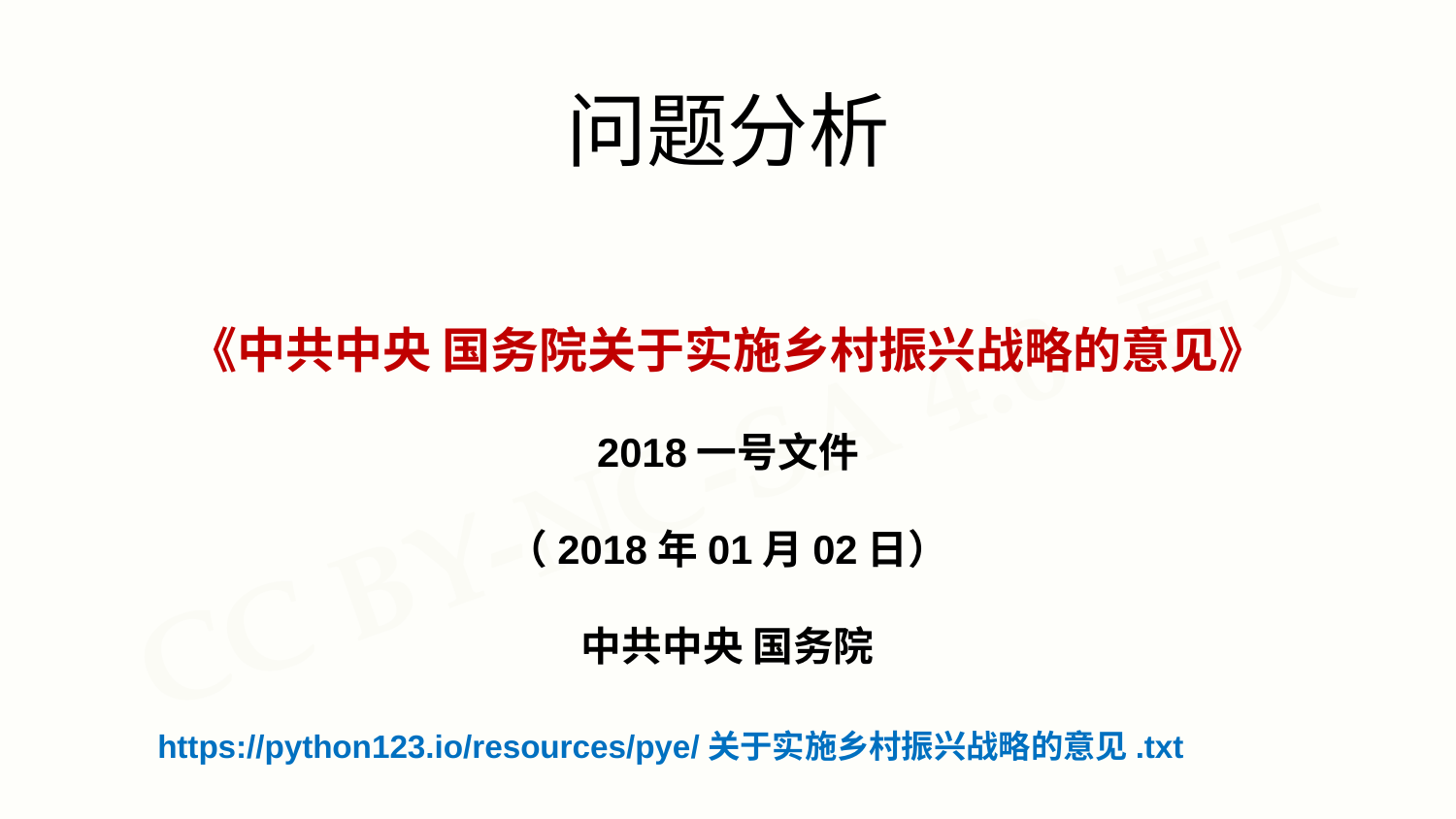

问题分析
《中共中央 国务院关于实施乡村振兴战略的意见》
2018一号文件
（2018年01月02日）
中共中央 国务院
https://python123.io/resources/pye/关于实施乡村振兴战略的意见.txt